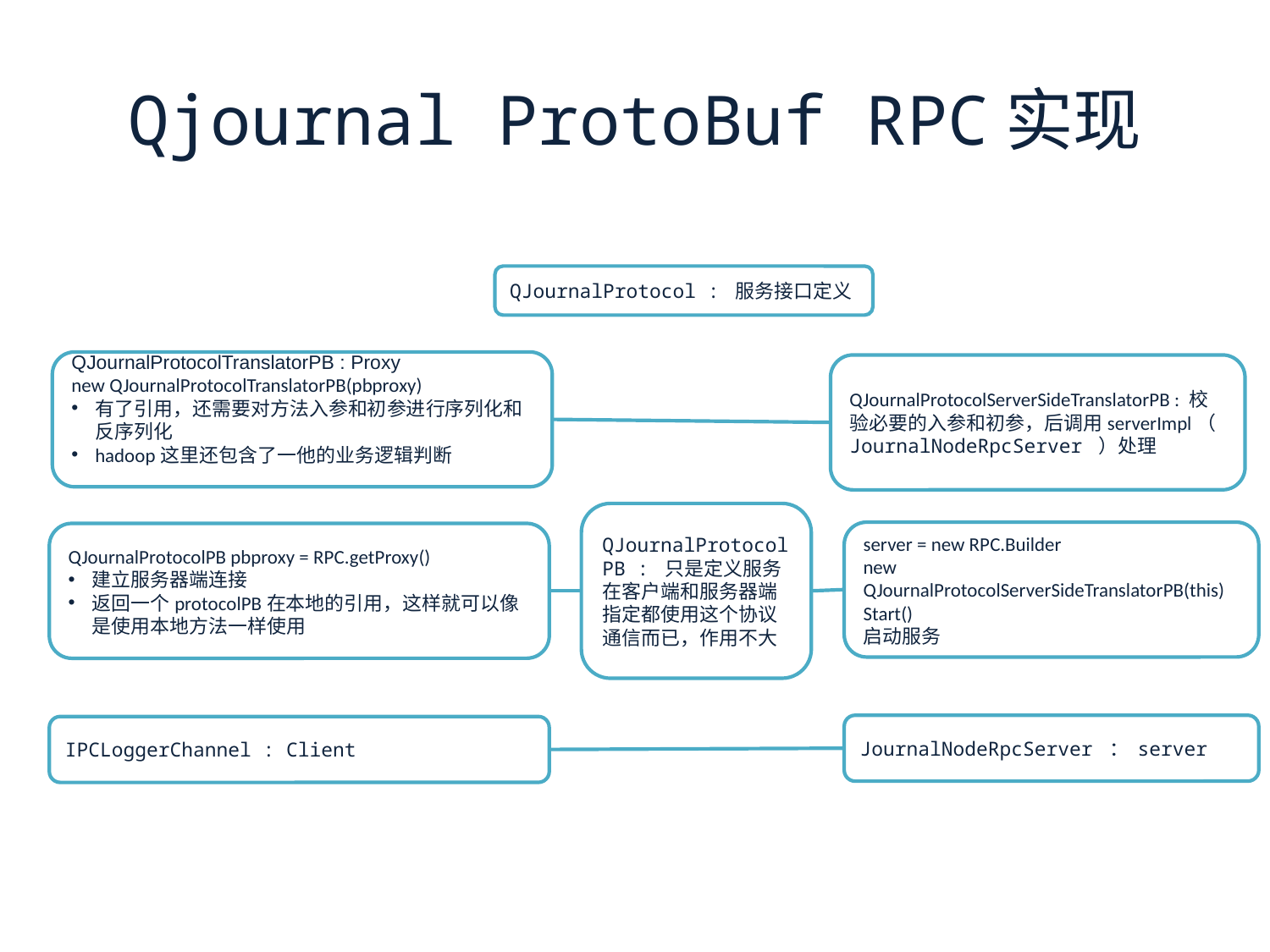

# Qjournal ProtoBuf RPC实现
QJournalProtocol : 服务接口定义
QJournalProtocolTranslatorPB : Proxy
new QJournalProtocolTranslatorPB(pbproxy)
有了引用，还需要对方法入参和初参进行序列化和反序列化
hadoop这里还包含了一他的业务逻辑判断

QJournalProtocolServerSideTranslatorPB : 校验必要的入参和初参，后调用serverImpl（ JournalNodeRpcServer ）处理
QJournalProtocolPB : 只是定义服务在客户端和服务器端指定都使用这个协议通信而已，作用不大
server = new RPC.Builder
new QJournalProtocolServerSideTranslatorPB(this)
Start()
启动服务
QJournalProtocolPB pbproxy = RPC.getProxy()
建立服务器端连接
返回一个protocolPB在本地的引用，这样就可以像是使用本地方法一样使用
JournalNodeRpcServer ： server
IPCLoggerChannel : Client